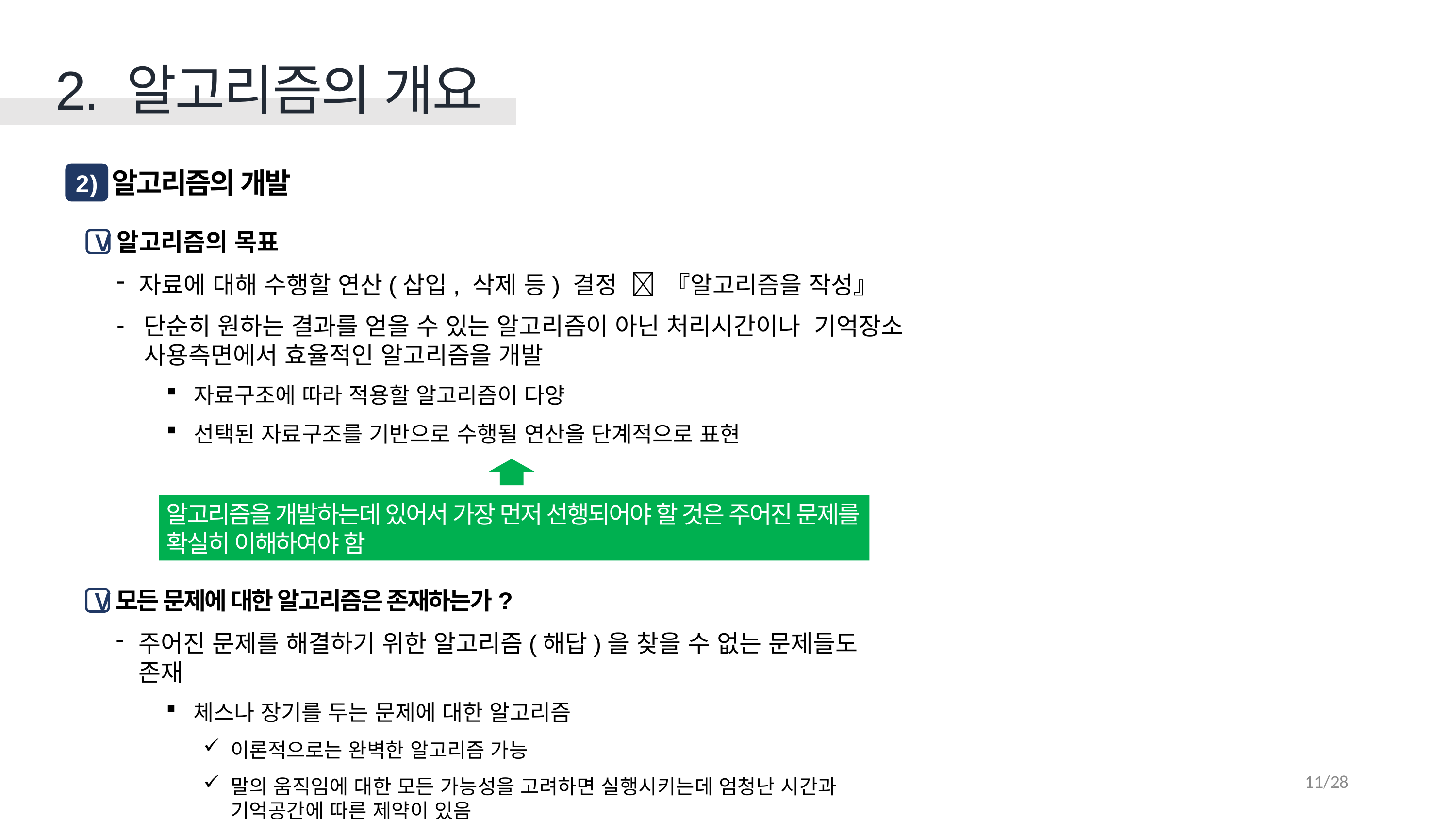

2. 알고리즘의 개요

알고리즘의 개발
2 )
알고리즘의 목표
V
자료에 대해 수행할 연산(삽입, 삭제 등) 결정  ⇒  『알고리즘을 작성』

단순히 원하는 결과를 얻을 수 있는 알고리즘이 아닌 처리시간이나  기억장소
사용측면에서 효율적인 알고리즘을 개발

자료구조에 따라 적용할 알고리즘이 다양

선택된 자료구조를 기반으로 수행될 연산을 단계적으로 표현

알고리즘을 개발하는데 있어서 가장 먼저 선행되어야 할 것은 주어진 문제를 확실히 이해하여야 함
모든 문제에 대한 알고리즘은 존재하는가?
V
주어진 문제를 해결하기 위한 알고리즘(해답)을 찾을 수 없는 문제들도 존재

체스나 장기를 두는 문제에 대한 알고리즘

이론적으로는 완벽한 알고리즘 가능

말의 움직임에 대한 모든 가능성을 고려하면 실행시키는데 엄청난 시간과
기억공간에 따른 제약이 있음
11/28